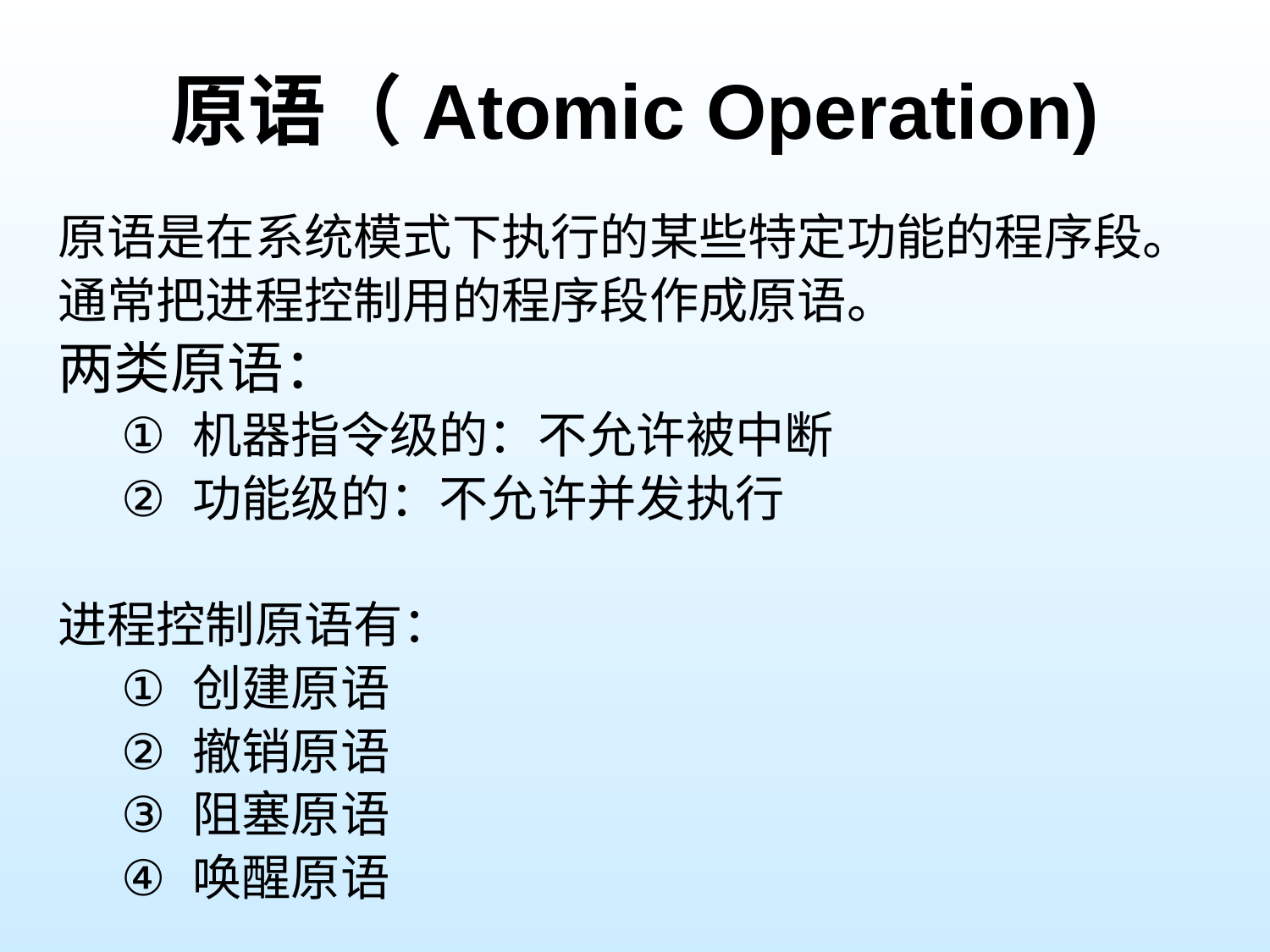

# 原语（Atomic Operation)
原语是在系统模式下执行的某些特定功能的程序段。
通常把进程控制用的程序段作成原语。
两类原语：
机器指令级的：不允许被中断
功能级的：不允许并发执行

进程控制原语有：
创建原语
撤销原语
阻塞原语
唤醒原语